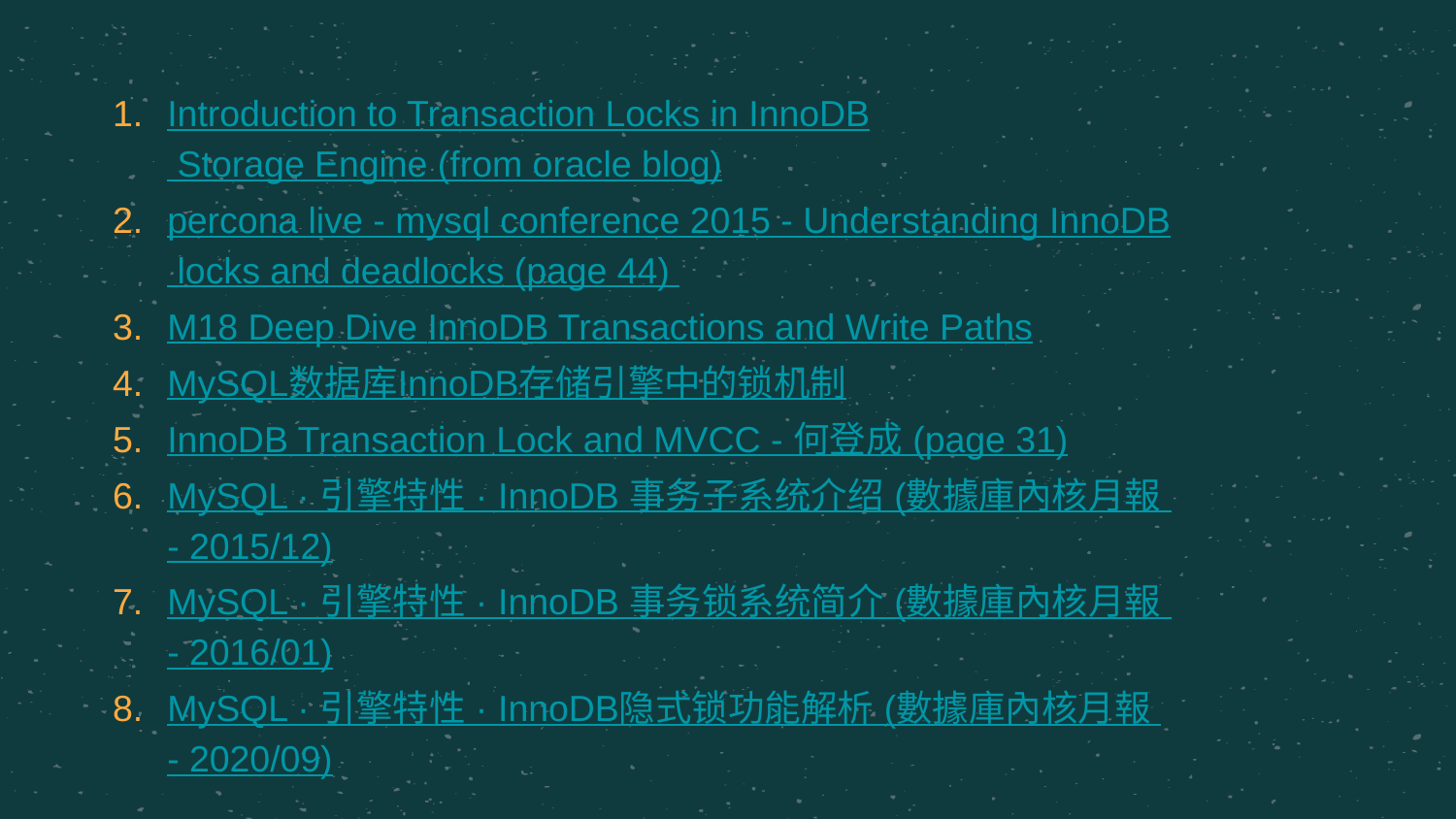

Introduction to Transaction Locks in InnoDB Storage Engine (from oracle blog)
percona live - mysql conference 2015 - Understanding InnoDB locks and deadlocks (page 44)
M18 Deep Dive InnoDB Transactions and Write Paths
MySQL数据库InnoDB存储引擎中的锁机制
InnoDB Transaction Lock and MVCC - 何登成 (page 31)
MySQL · 引擎特性 · InnoDB 事务子系统介绍 (數據庫內核月報 - 2015/12)
MySQL · 引擎特性 · InnoDB 事务锁系统简介 (數據庫內核月報 - 2016/01)
MySQL · 引擎特性 · InnoDB隐式锁功能解析 (數據庫內核月報 - 2020/09)